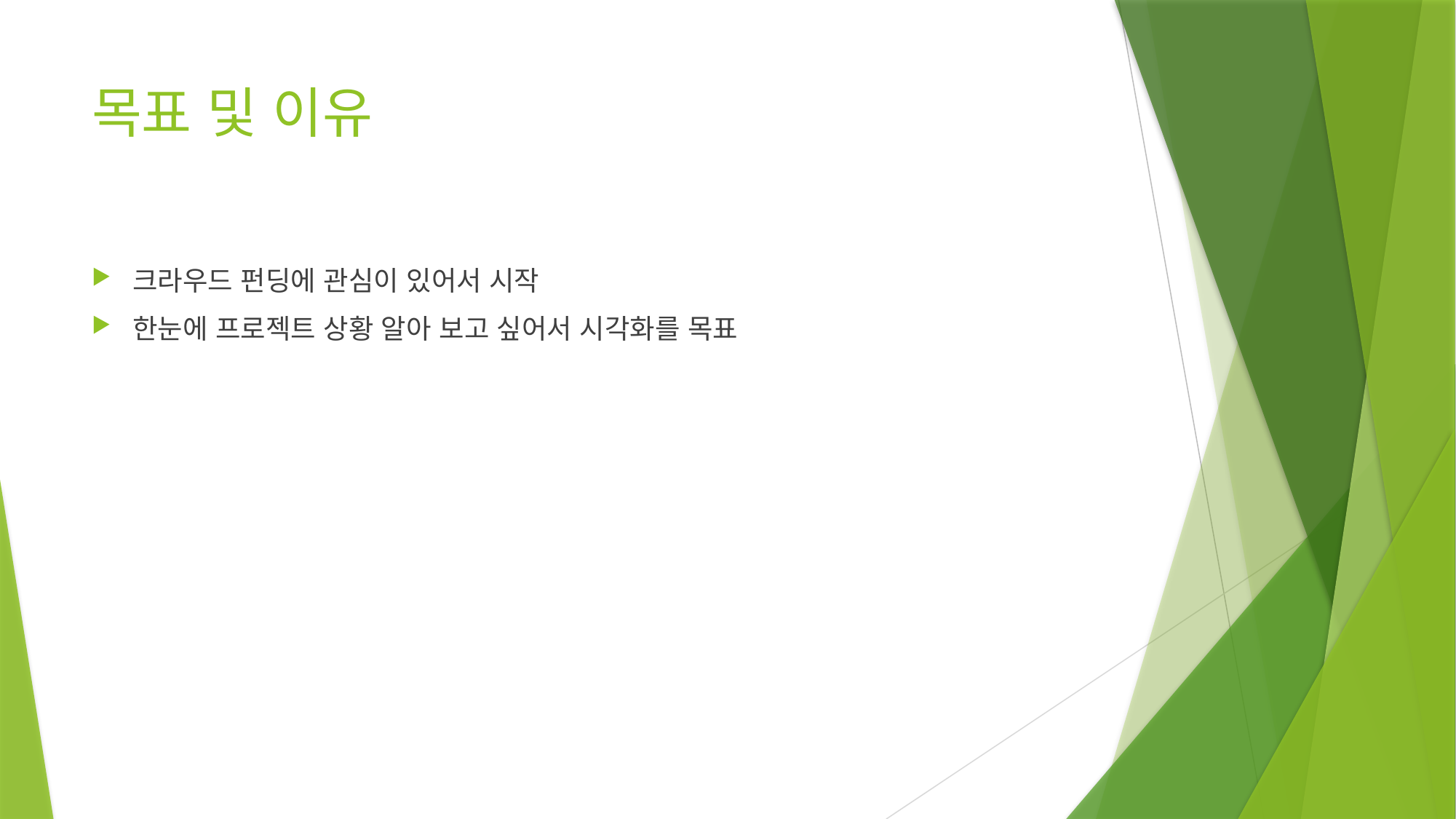

# 목표 및 이유
크라우드 펀딩에 관심이 있어서 시작
한눈에 프로젝트 상황 알아 보고 싶어서 시각화를 목표